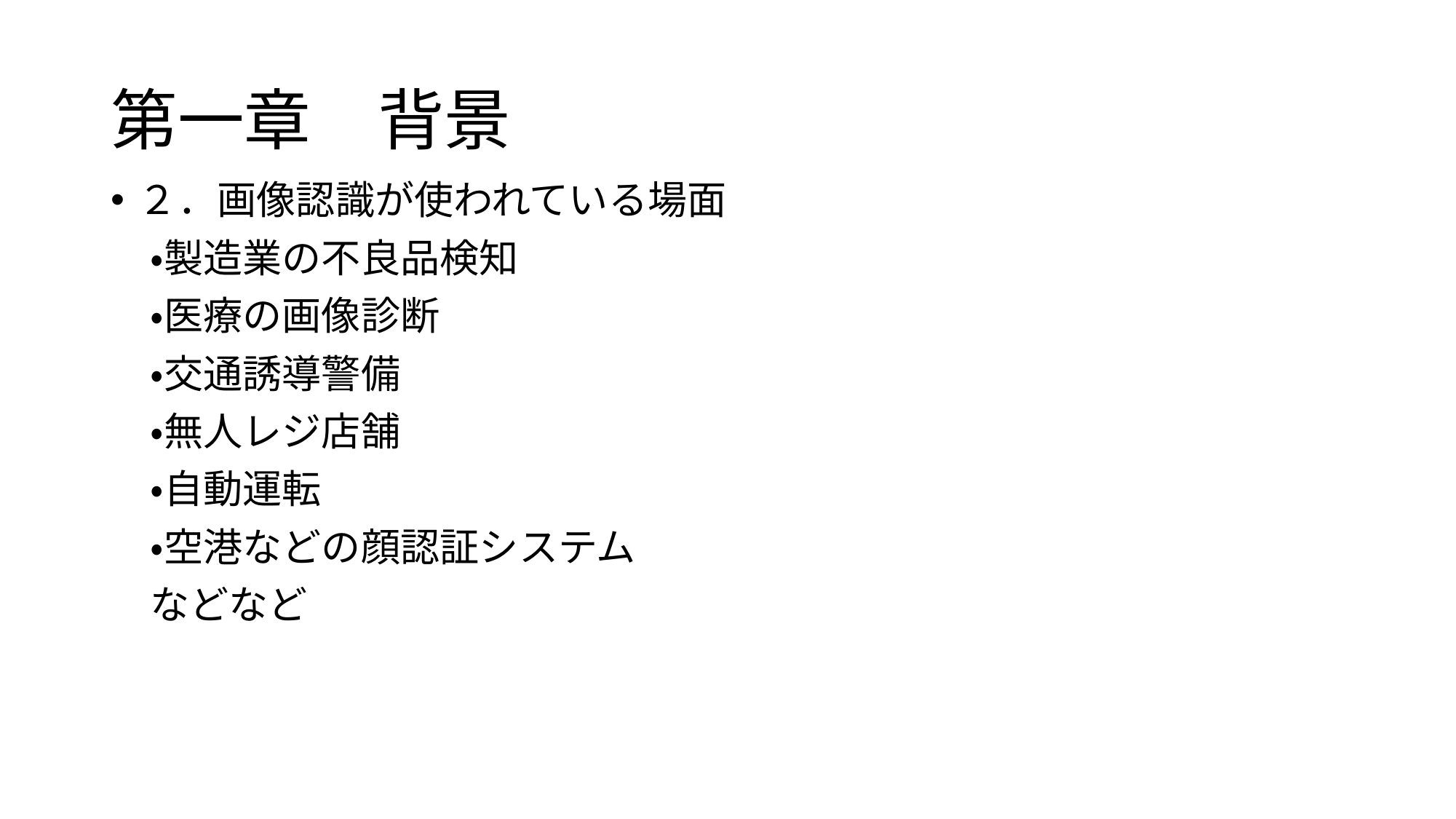

# 第一章　背景
２．画像認識が使われている場面
　・製造業の不良品検知
　・医療の画像診断
　・交通誘導警備
　・無人レジ店舗
　・自動運転
　・空港などの顔認証システム
　などなど